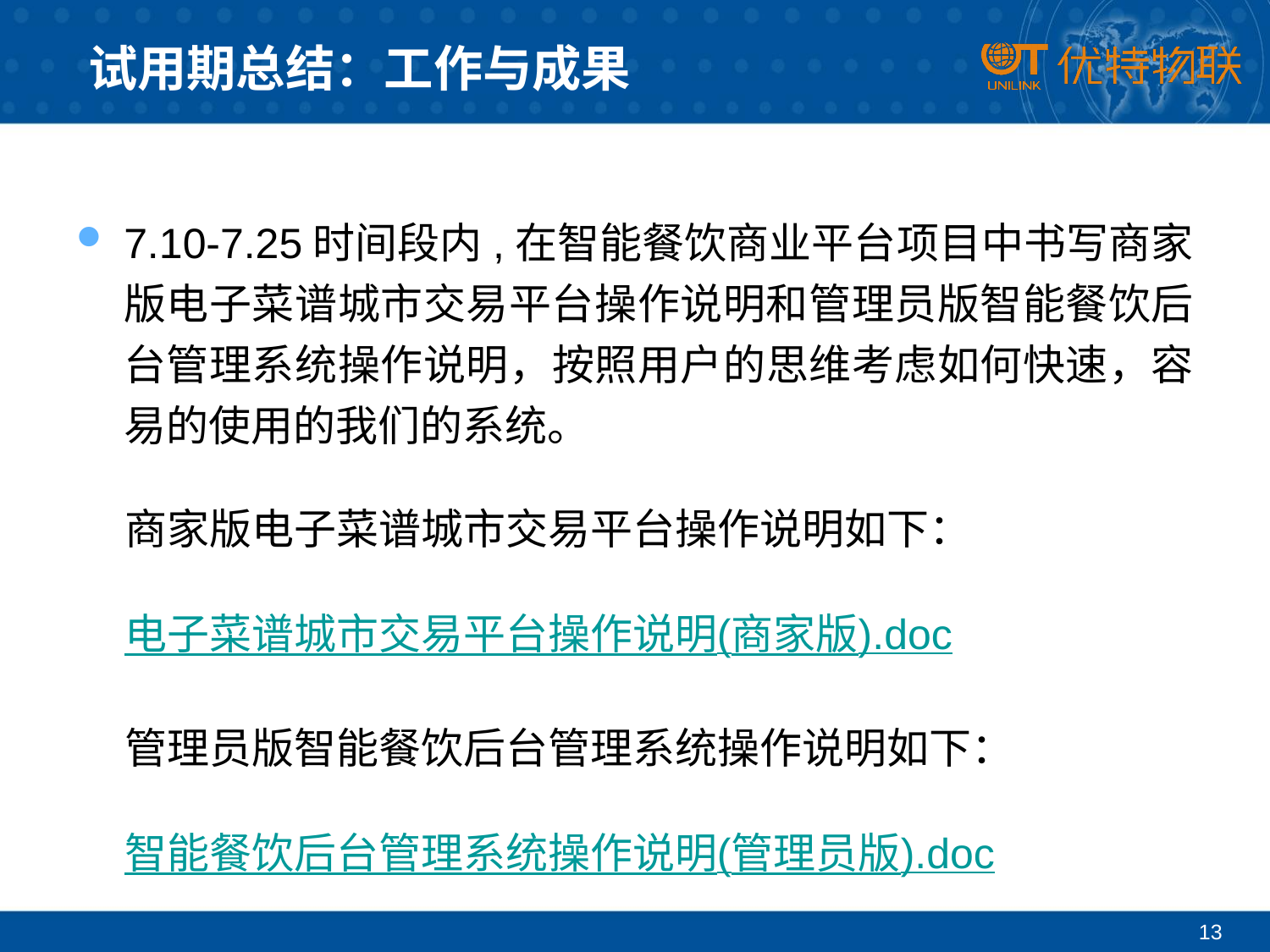

# 试用期总结：工作与成果
7.10-7.25时间段内,在智能餐饮商业平台项目中书写商家版电子菜谱城市交易平台操作说明和管理员版智能餐饮后台管理系统操作说明，按照用户的思维考虑如何快速，容易的使用的我们的系统。
    商家版电子菜谱城市交易平台操作说明如下：
    电子菜谱城市交易平台操作说明(商家版).doc
    管理员版智能餐饮后台管理系统操作说明如下：
    智能餐饮后台管理系统操作说明(管理员版).doc
13